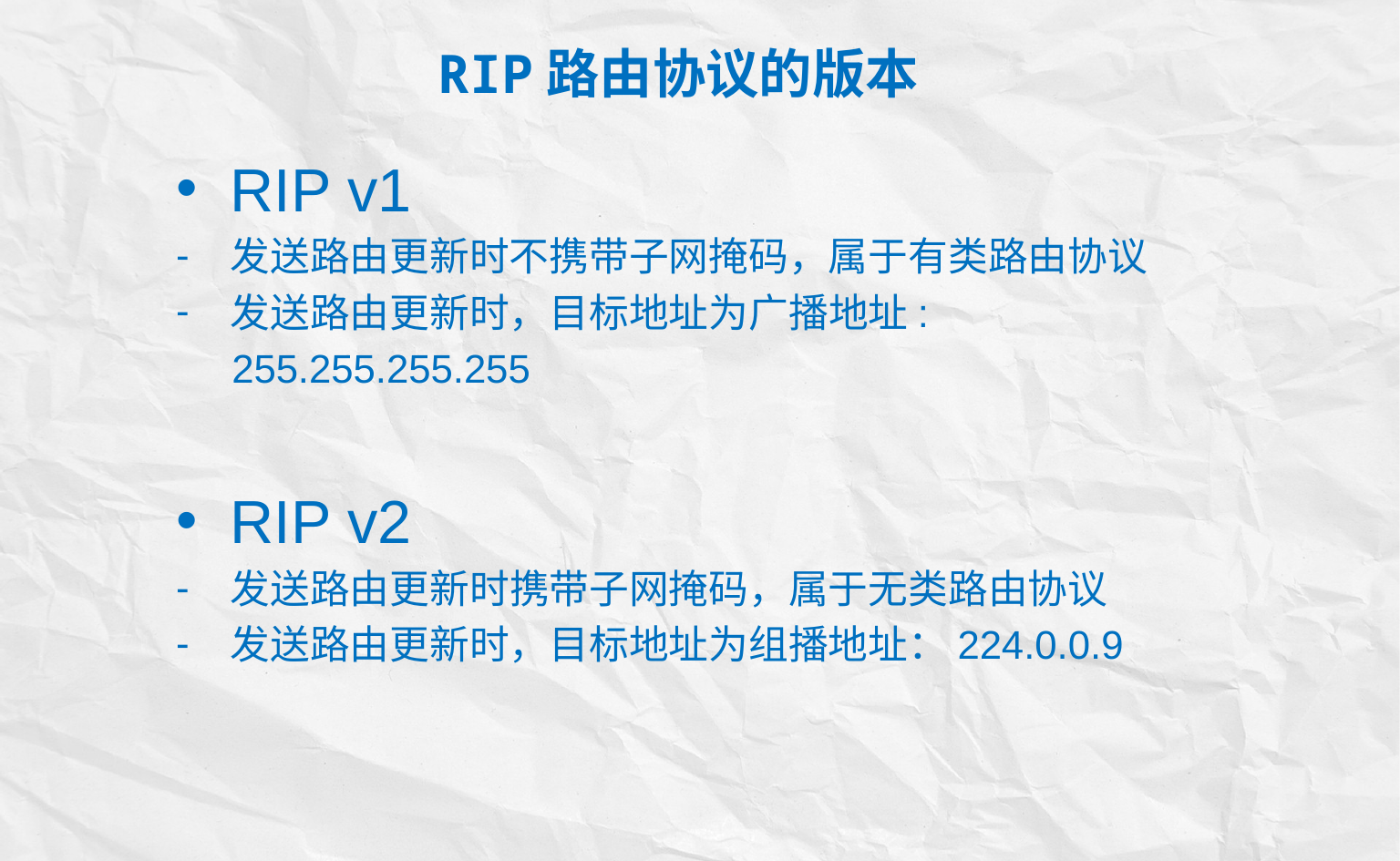

# RIP路由协议的版本
RIP v1
发送路由更新时不携带子网掩码，属于有类路由协议
发送路由更新时，目标地址为广播地址:
     255.255.255.255

RIP v2
发送路由更新时携带子网掩码，属于无类路由协议
发送路由更新时，目标地址为组播地址：224.0.0.9

35